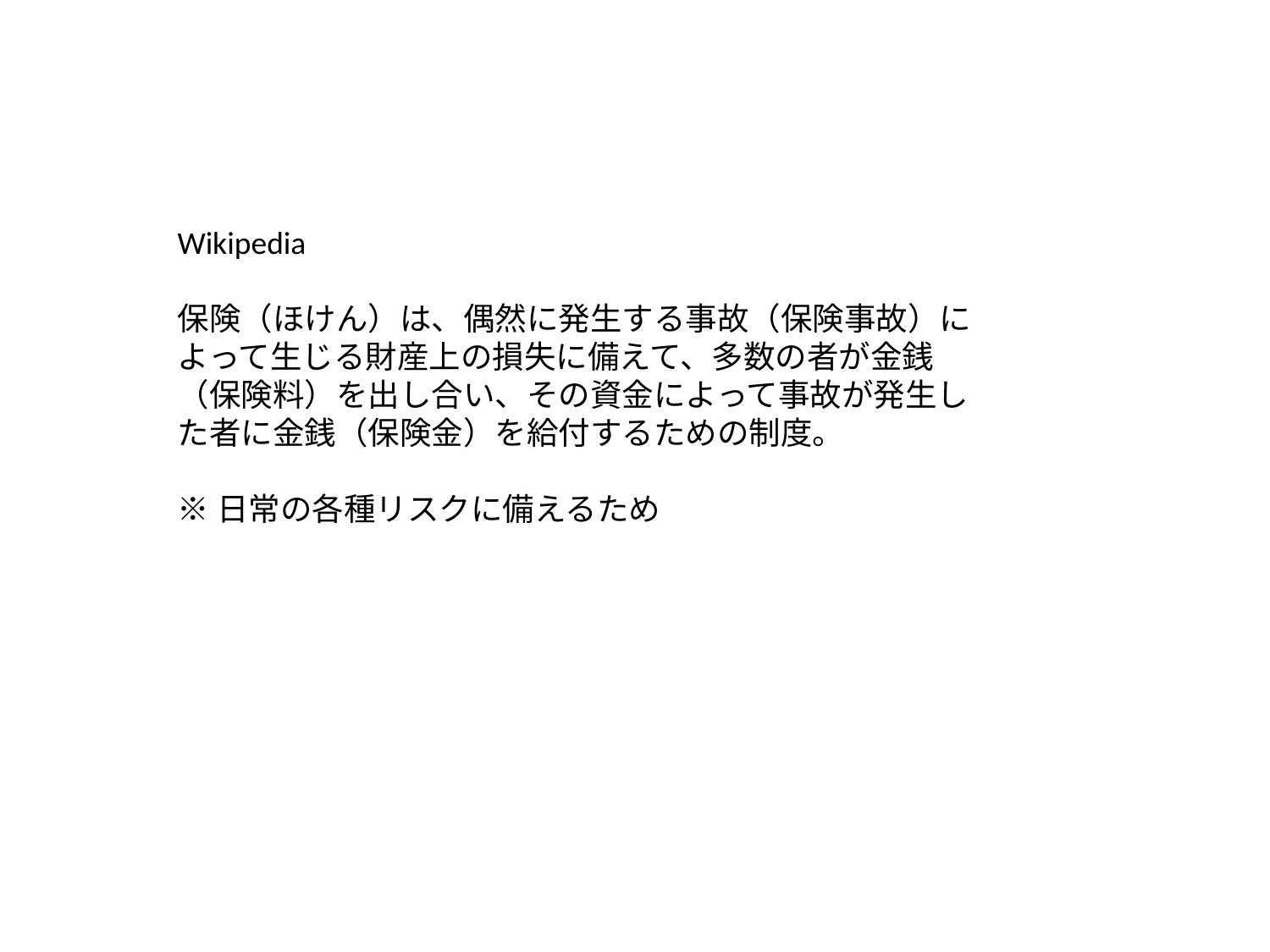

Wikipedia

保険（ほけん）は、偶然に発生する事故（保険事故）によって生じる財産上の損失に備えて、多数の者が金銭（保険料）を出し合い、その資金によって事故が発生した者に金銭（保険金）を給付するための制度。

※日常の各種リスクに備えるため